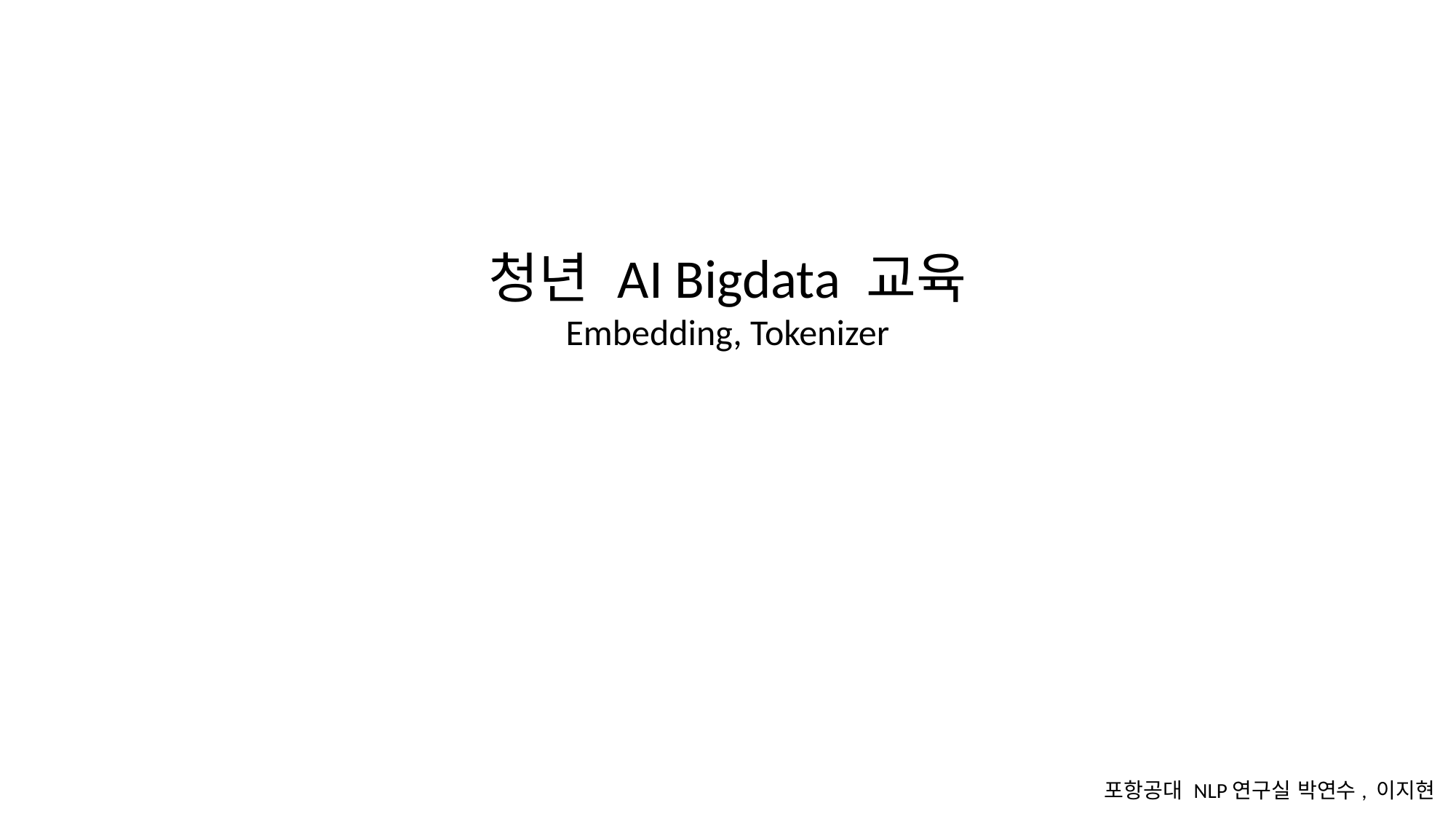

청년 AI Bigdata 교육
Embedding, Tokenizer
포항공대 NLP연구실 박연수, 이지현